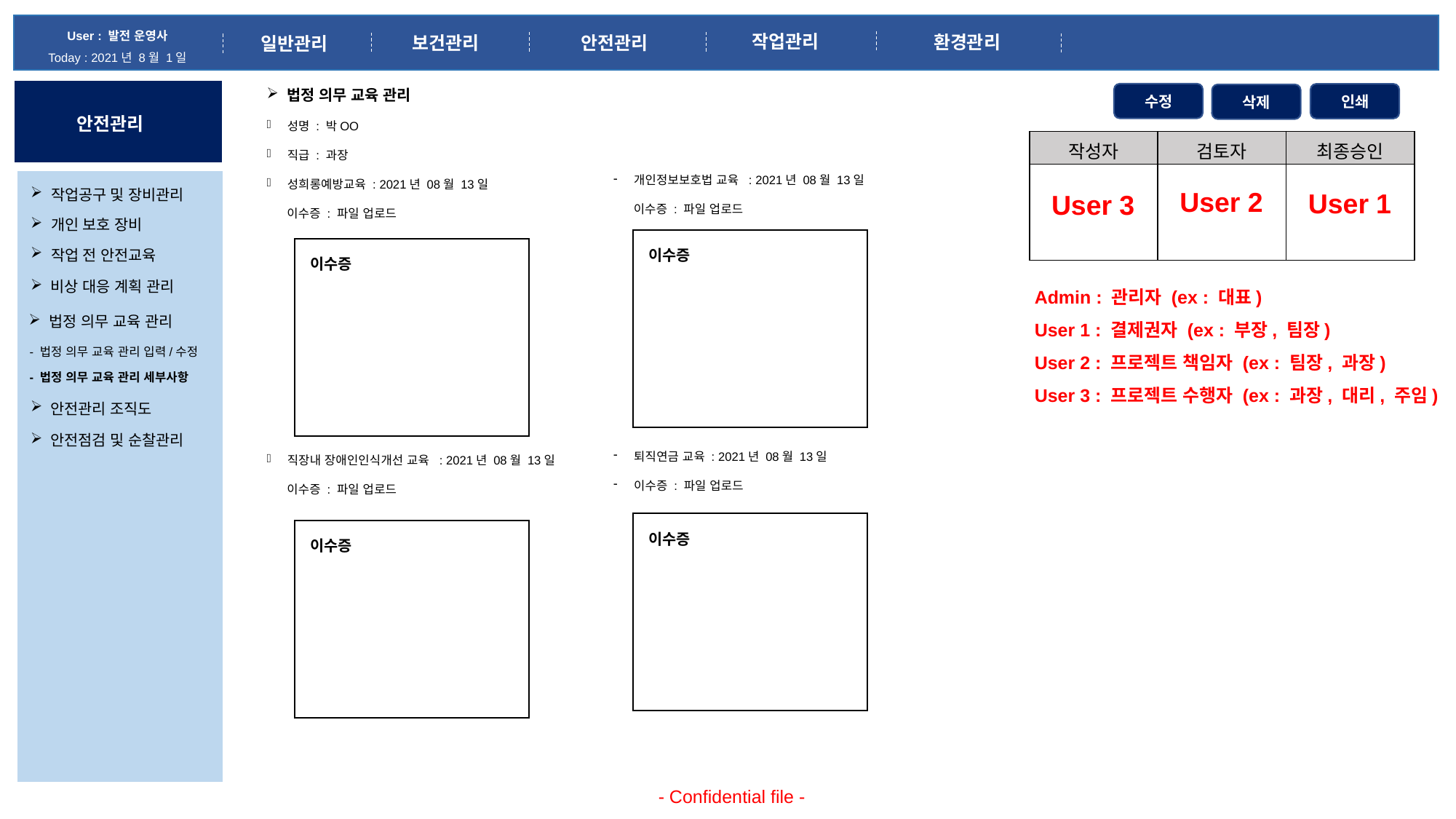

User : 발전 운영사
Today : 2021년 8월 1일
작업관리
환경관리
안전관리
보건관리
일반관리

법정 의무 교육 관리

성명 : 박OO

직급 : 과장

성희롱예방교육 : 2021년 08월 13일

     이수증 : 파일 업로드

직장내 장애인인식개선 교육  : 2021년 08월 13일

     이수증 : 파일 업로드

수정
인쇄
삭제
안전관리
| 작성자 | 검토자 | 최종승인 |
| --- | --- | --- |
|  |  |  |

개인정보보호법 교육  : 2021년 08월 13일

     이수증 : 파일 업로드

퇴직연금 교육 : 2021년 08월 13일

이수증 : 파일 업로드

작업공구 및 장비관리
User 2
User 1
User 3
개인 보호 장비

이수증

이수증
작업 전 안전교육
Admin : 관리자 (ex : 대표)
User 1 : 결제권자 (ex : 부장, 팀장)
User 2 : 프로젝트 책임자 (ex : 팀장, 과장)
User 3 : 프로젝트 수행자 (ex : 과장, 대리, 주임)
비상 대응 계획 관리
법정 의무 교육 관리
- 법정 의무 교육 관리 입력/수정
- 법정 의무 교육 관리 세부사항
안전관리 조직도
안전점검 및 순찰관리

이수증

이수증
- Confidential file -